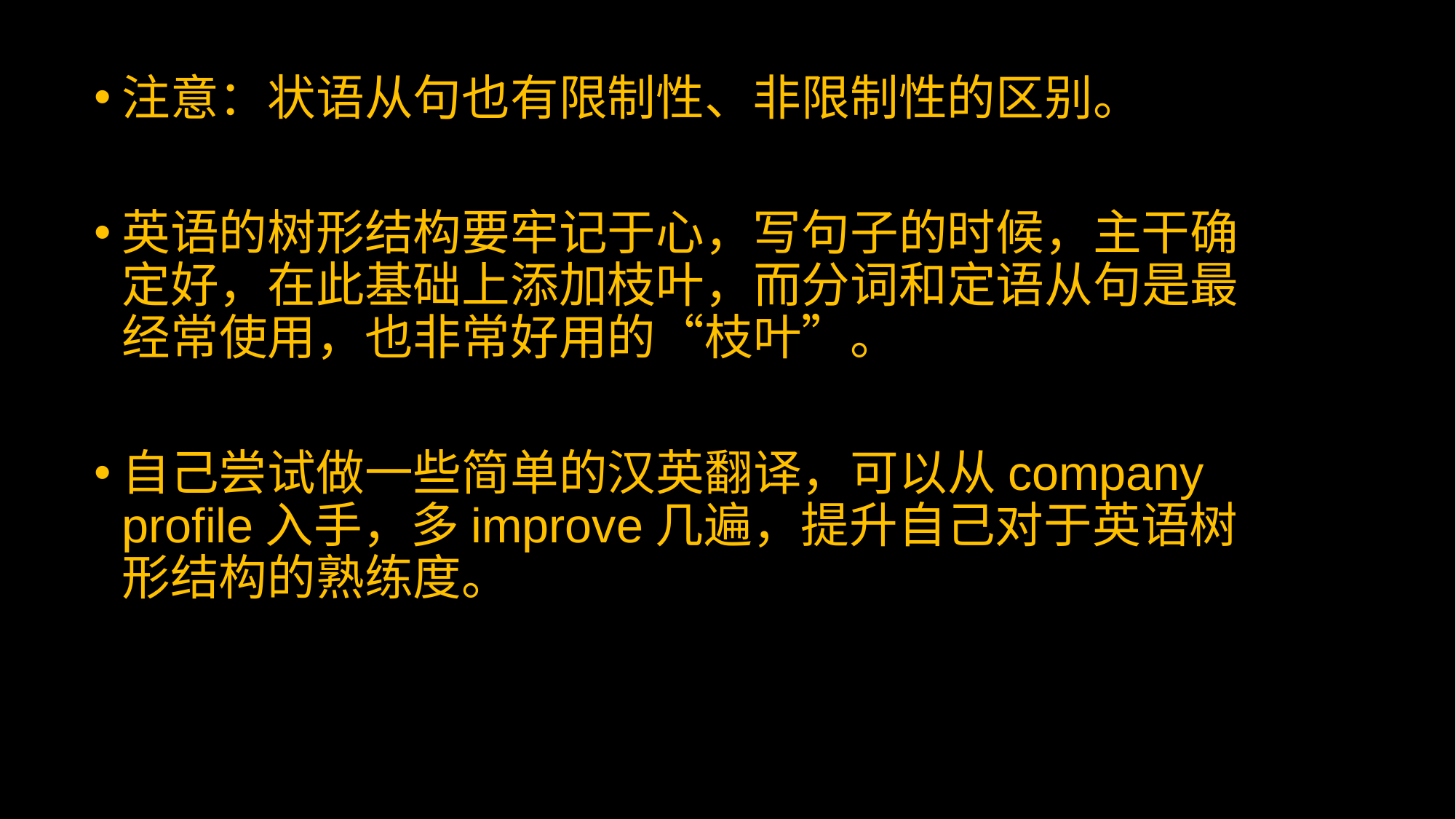

注意：状语从句也有限制性、非限制性的区别。

英语的树形结构要牢记于心，写句子的时候，主干确定好，在此基础上添加枝叶，而分词和定语从句是最经常使用，也非常好用的“枝叶”。

自己尝试做一些简单的汉英翻译，可以从company profile入手，多improve几遍，提升自己对于英语树形结构的熟练度。